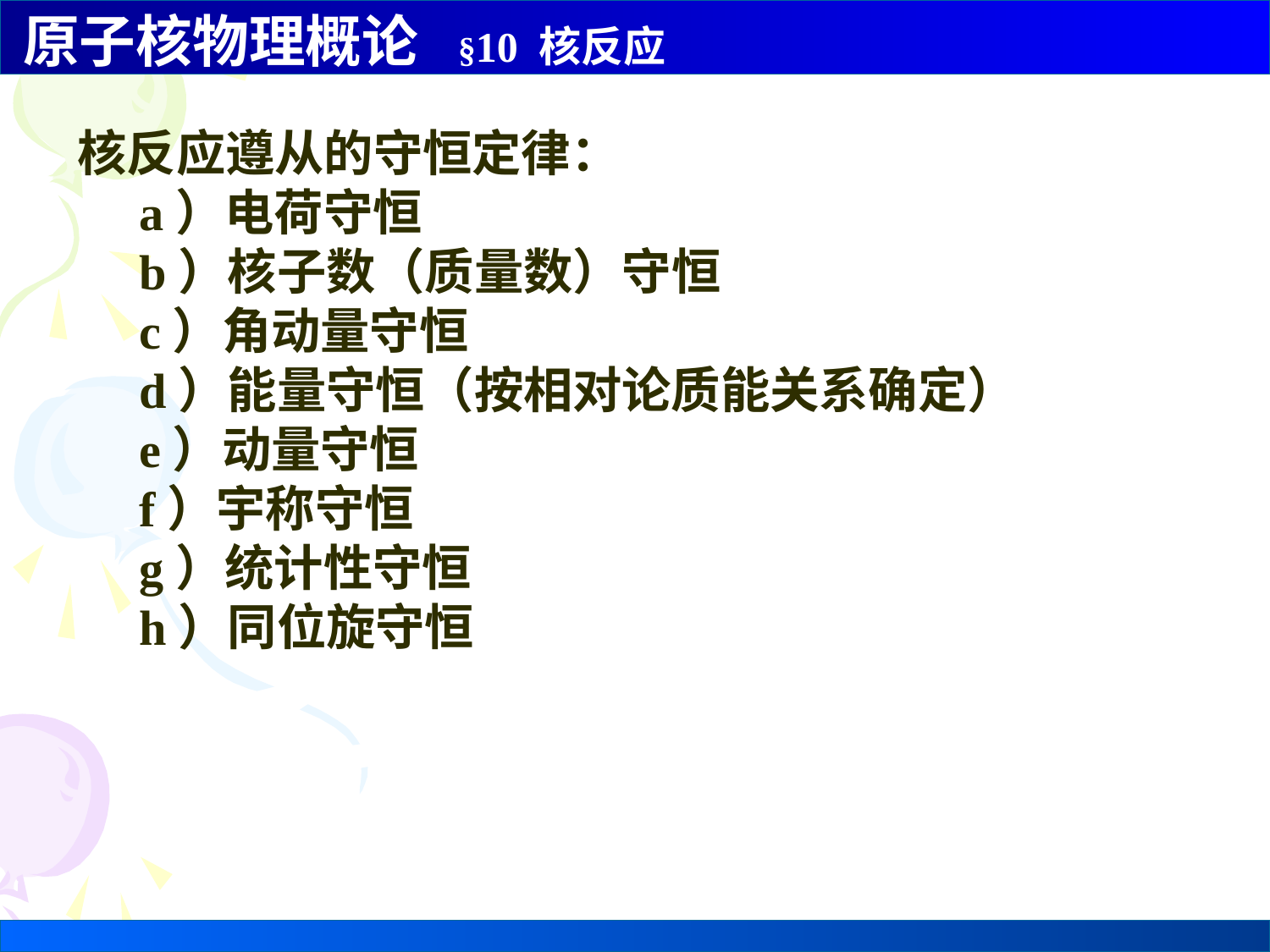

核反应遵从的守恒定律：
     a）电荷守恒
     b）核子数（质量数）守恒
     c）角动量守恒
     d）能量守恒（按相对论质能关系确定）
     e）动量守恒
     f）宇称守恒
     g）统计性守恒
     h）同位旋守恒